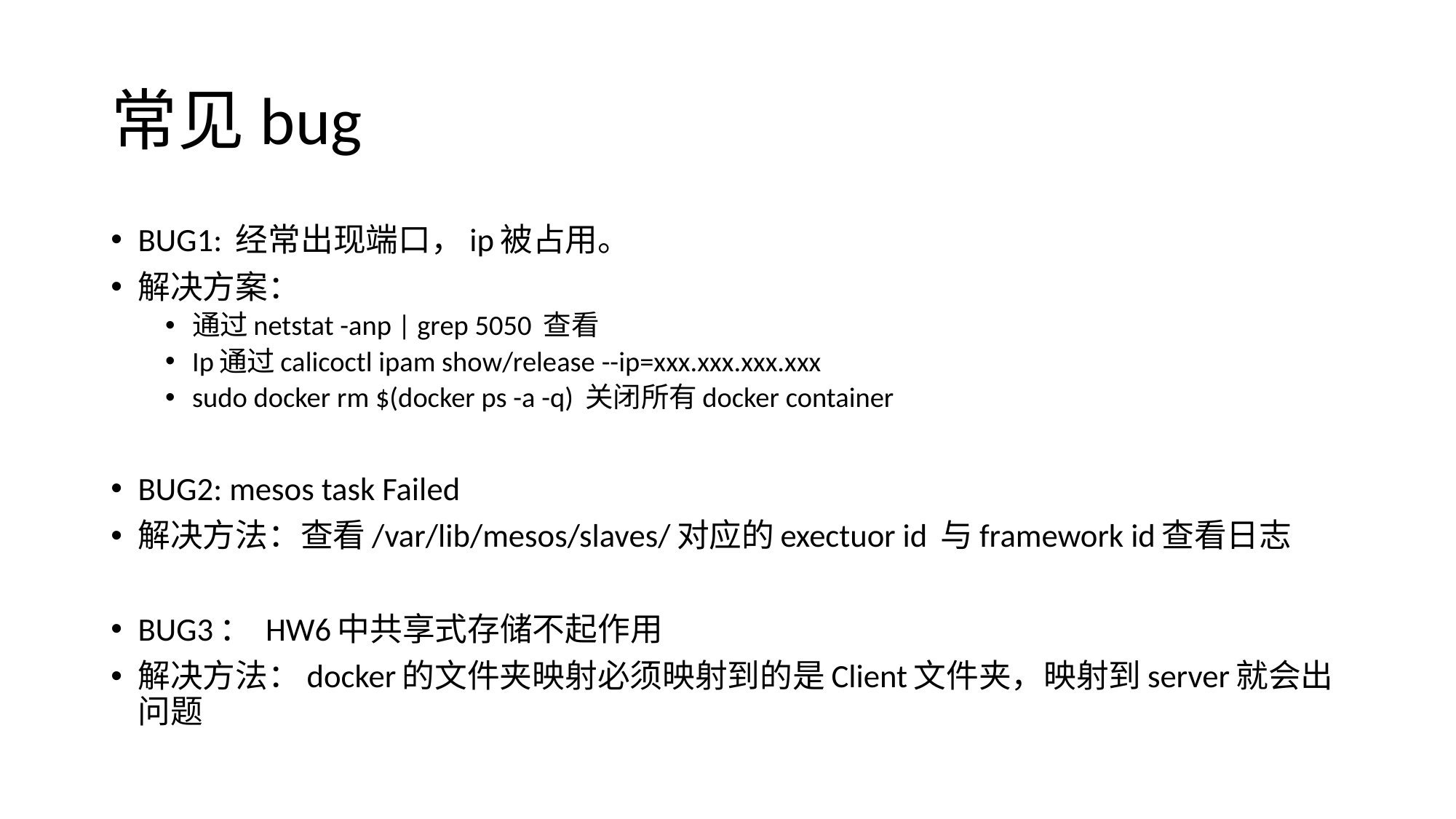

# 常见bug
BUG1: 经常出现端口，ip被占用。
解决方案：
通过netstat -anp | grep 5050 查看
Ip通过calicoctl ipam show/release --ip=xxx.xxx.xxx.xxx
sudo docker rm $(docker ps -a -q) 关闭所有docker container

BUG2: mesos task Failed
解决方法：查看/var/lib/mesos/slaves/对应的exectuor id 与framework id查看日志

BUG3： HW6中共享式存储不起作用
解决方法：docker的文件夹映射必须映射到的是Client文件夹，映射到server就会出问题